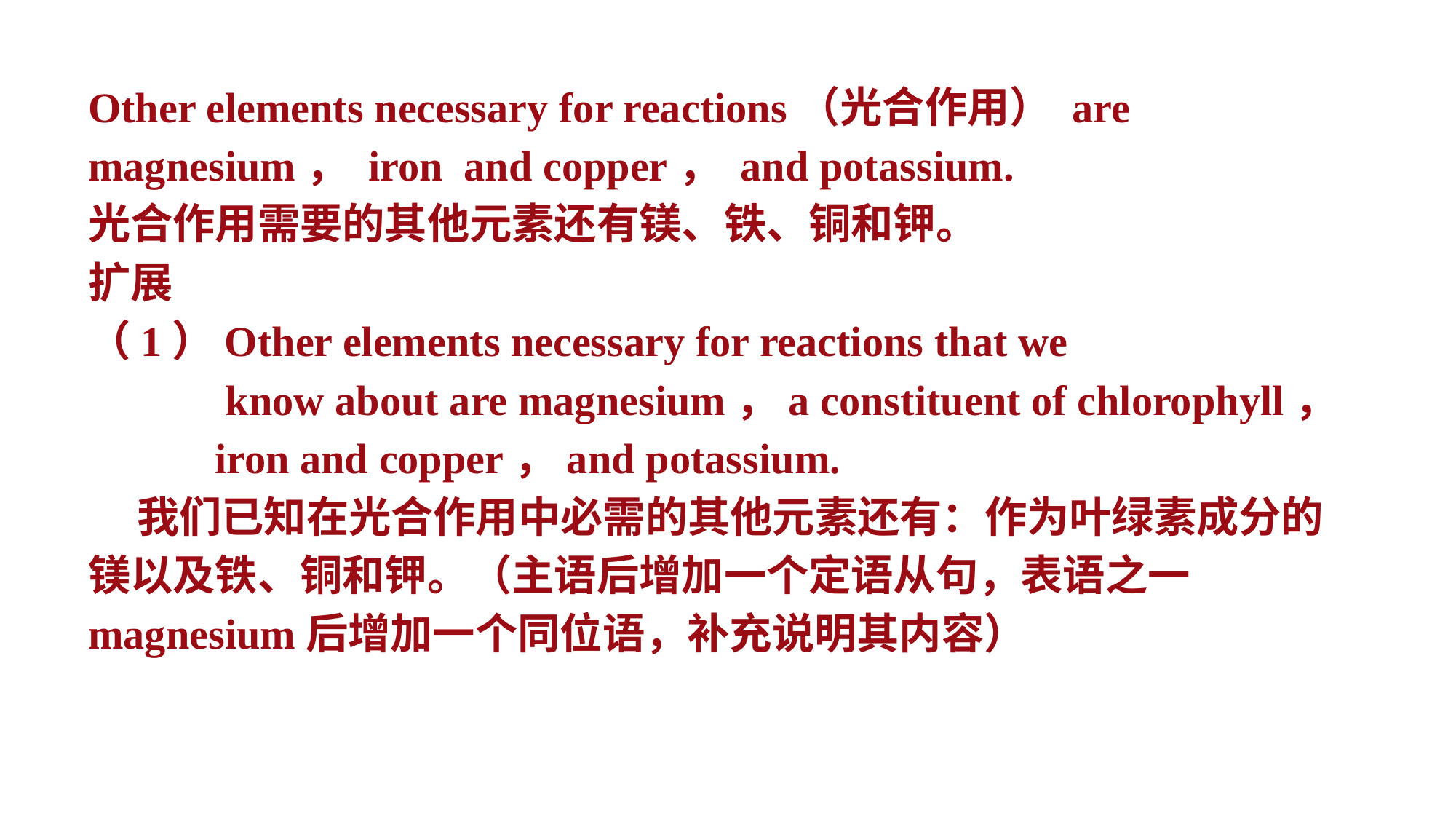

Other elements necessary for reactions（光合作用） are magnesium， iron  and copper， and potassium.
光合作用需要的其他元素还有镁、铁、铜和钾。
扩展
（1）Other elements necessary for reactions that we
             know about are magnesium，a constituent of chlorophyll，
            iron and copper，and potassium.
    我们已知在光合作用中必需的其他元素还有：作为叶绿素成分的镁以及铁、铜和钾。（主语后增加一个定语从句，表语之一magnesium后增加一个同位语，补充说明其内容）